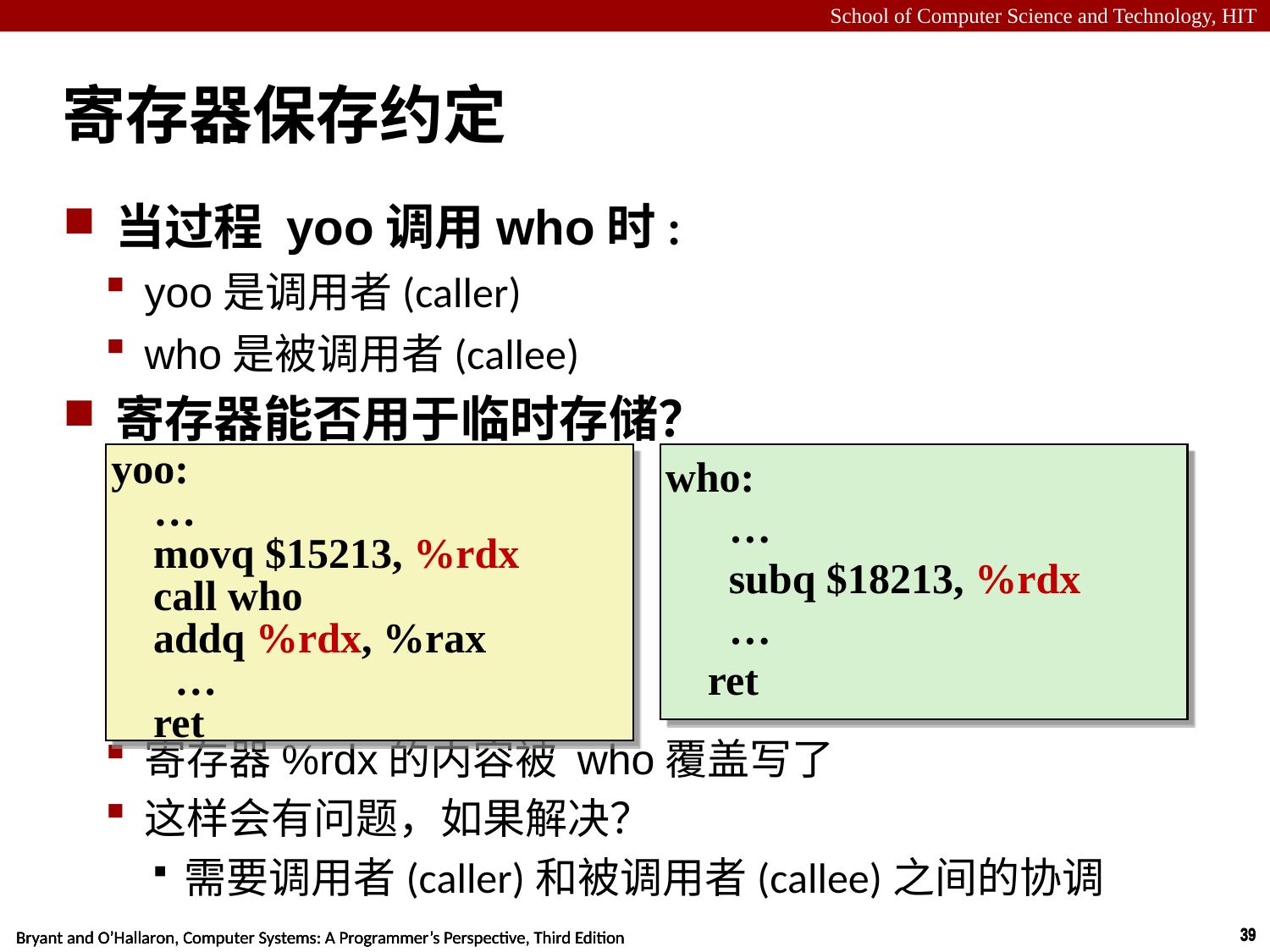

# 寄存器保存约定
当过程 yoo调用who时:
yoo是调用者(caller)
who是被调用者(callee)
寄存器能否用于临时存储？

寄存器%rdx的内容被 who覆盖写了
这样会有问题，如果解决？
需要调用者(caller)和被调用者(callee)之间的协调
yoo:
    …
    movq $15213, %rdx
    call who
    addq %rdx, %rax
	…
    ret
who:
	…
	subq $18213, %rdx
	…
    ret